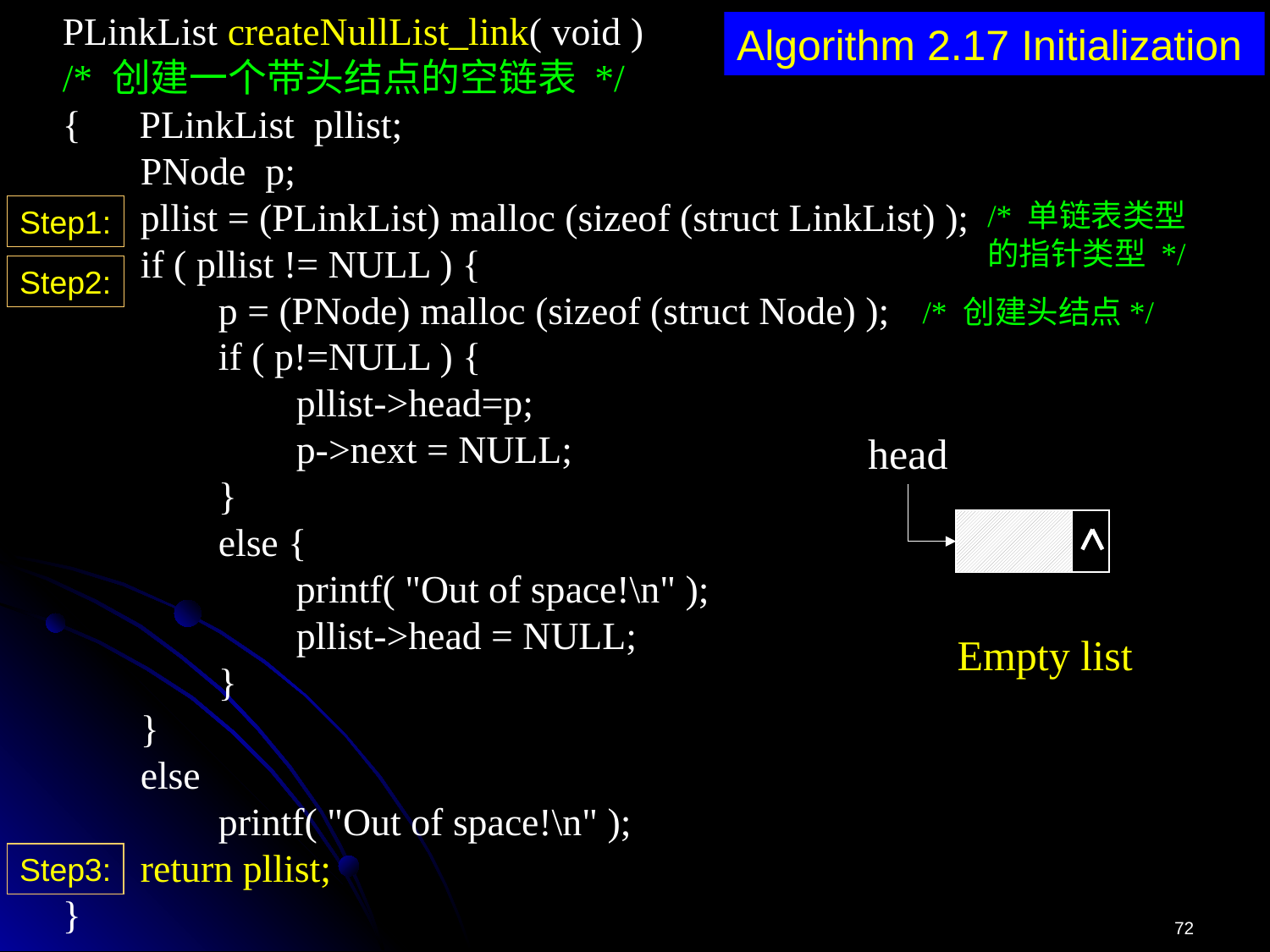

PLinkList createNullList_link( void )
/* 创建一个带头结点的空链表 */
{      PLinkList  pllist;
        PNode  p;
        pllist = (PLinkList) malloc (sizeof (struct LinkList) );
        if ( pllist != NULL ) {
                p = (PNode) malloc (sizeof (struct Node) );
                if ( p!=NULL ) {
                        pllist->head=p;
                        p->next = NULL;
                }
                else {
                        printf( "Out of space!\n" );
                        pllist->head = NULL;
                }
        }
        else
                printf( "Out of space!\n" );
        return pllist;
}
Algorithm 2.17 Initialization
/* 单链表类型
的指针类型 */
Step1:
Step2:
/* 创建头结点*/
head

Empty list
Step3:

72